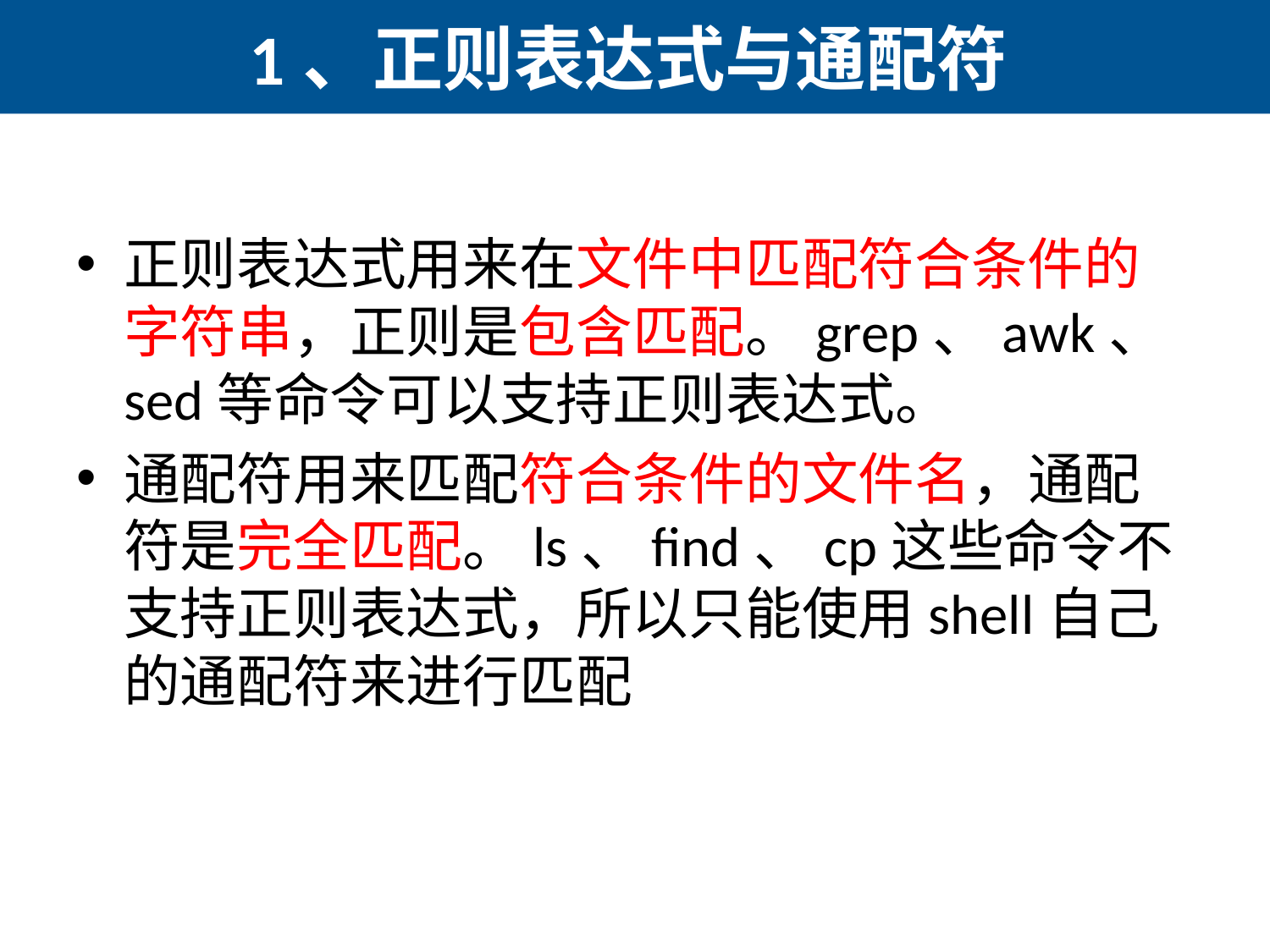

# 1、正则表达式与通配符
正则表达式用来在文件中匹配符合条件的字符串，正则是包含匹配。grep、awk、sed等命令可以支持正则表达式。
通配符用来匹配符合条件的文件名，通配符是完全匹配。ls、find、cp这些命令不支持正则表达式，所以只能使用shell自己的通配符来进行匹配